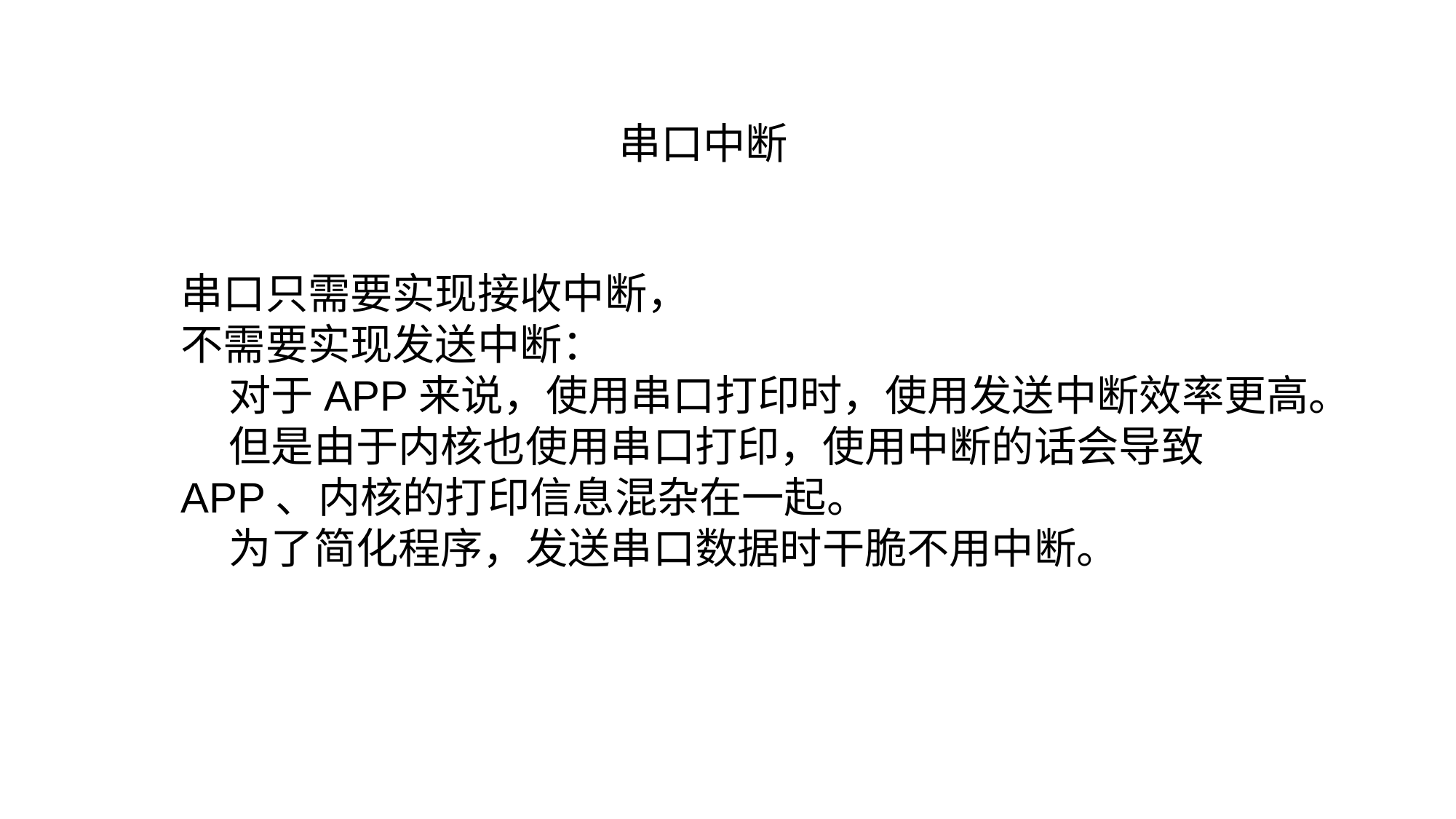

串口中断
串口只需要实现接收中断，
不需要实现发送中断：
    对于APP来说，使用串口打印时，使用发送中断效率更高。
    但是由于内核也使用串口打印，使用中断的话会导致APP、内核的打印信息混杂在一起。
    为了简化程序，发送串口数据时干脆不用中断。